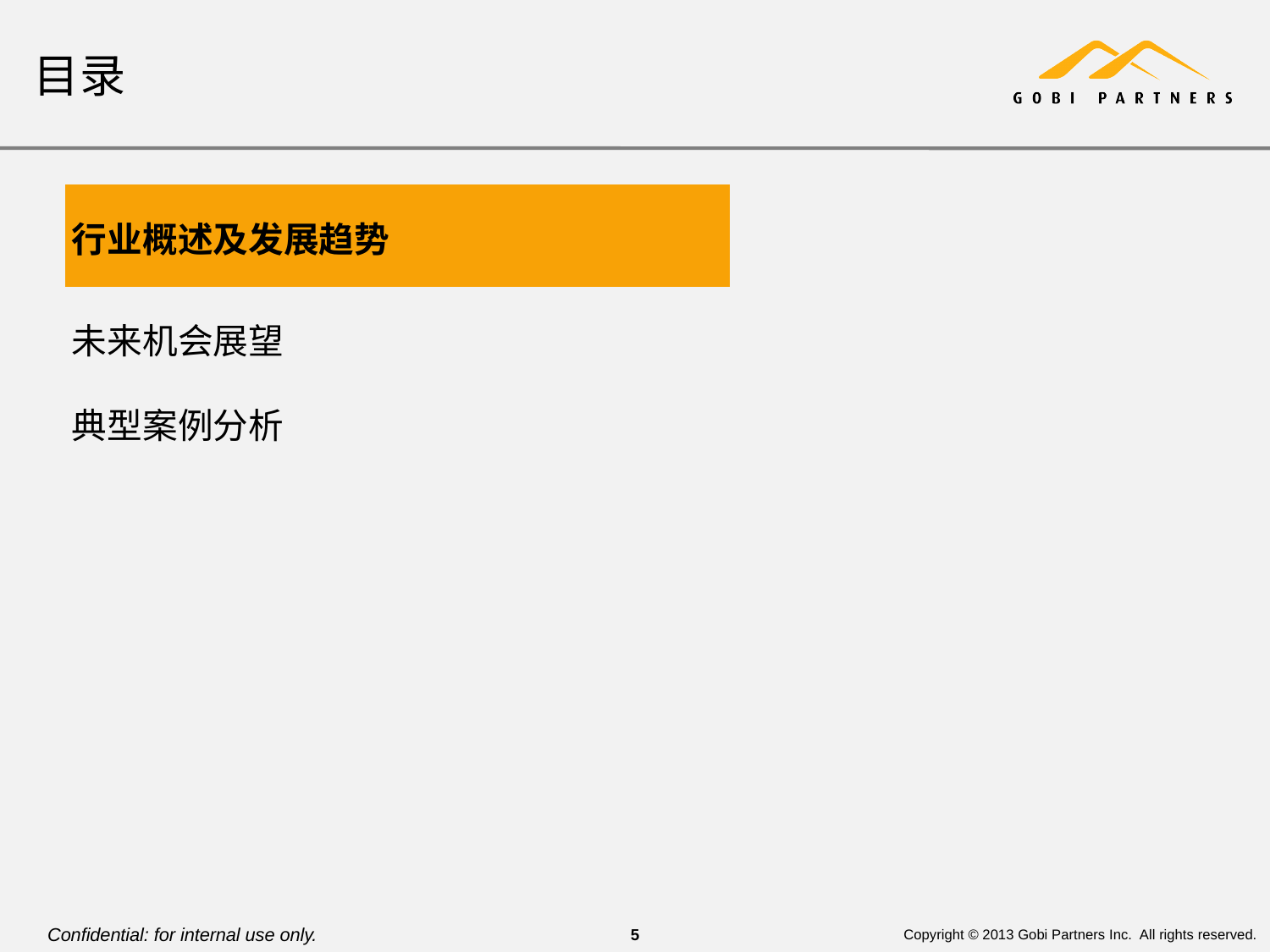

# 目录
| 行业概述及发展趋势 |  |
| --- | --- |
| 未来机会展望 |  |
| 典型案例分析 |  |